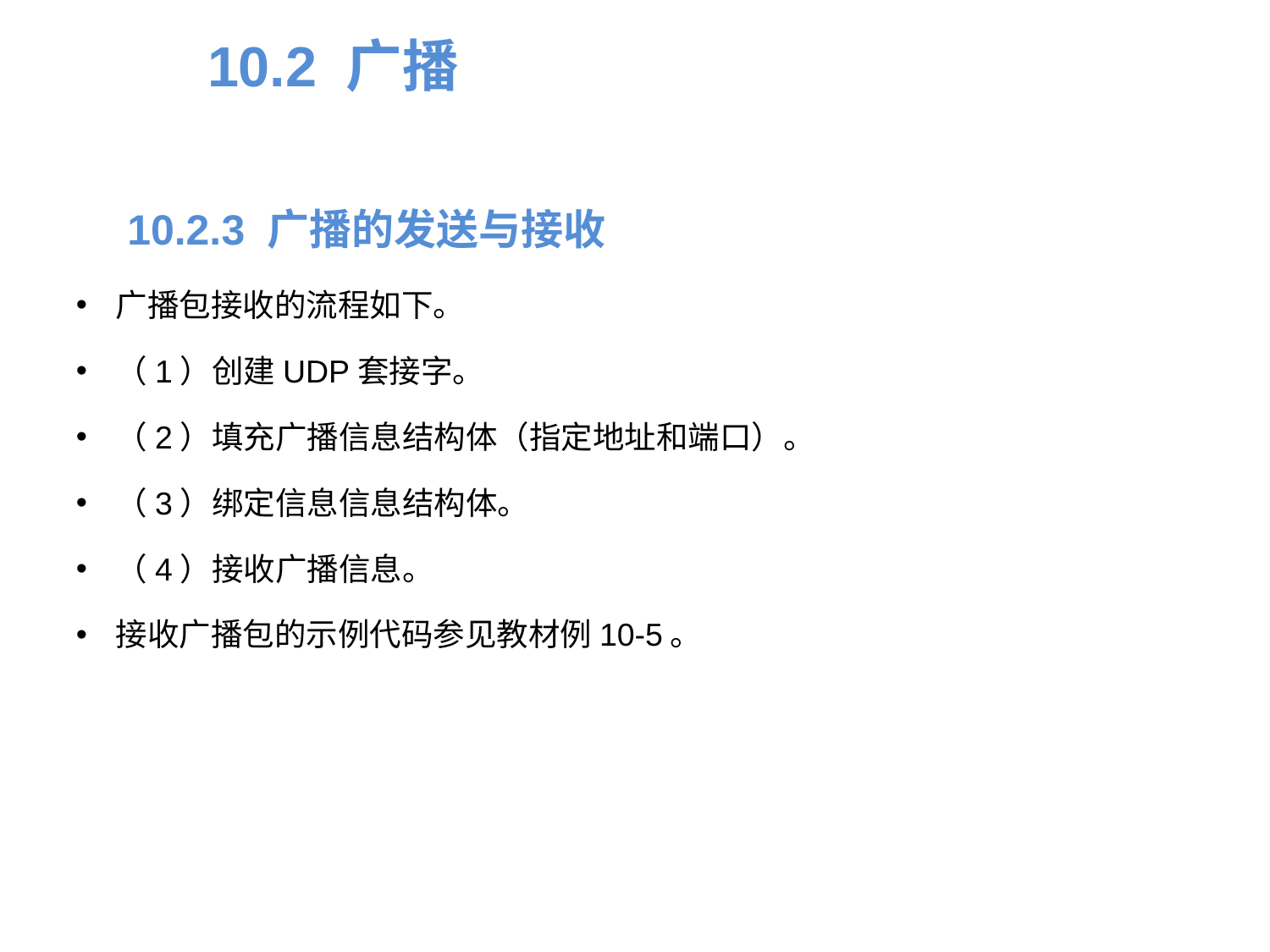

10.2 广播
10.2.3 广播的发送与接收
广播包接收的流程如下。
（1）创建UDP套接字。
（2）填充广播信息结构体（指定地址和端口）。
（3）绑定信息信息结构体。
（4）接收广播信息。
接收广播包的示例代码参见教材例10-5。